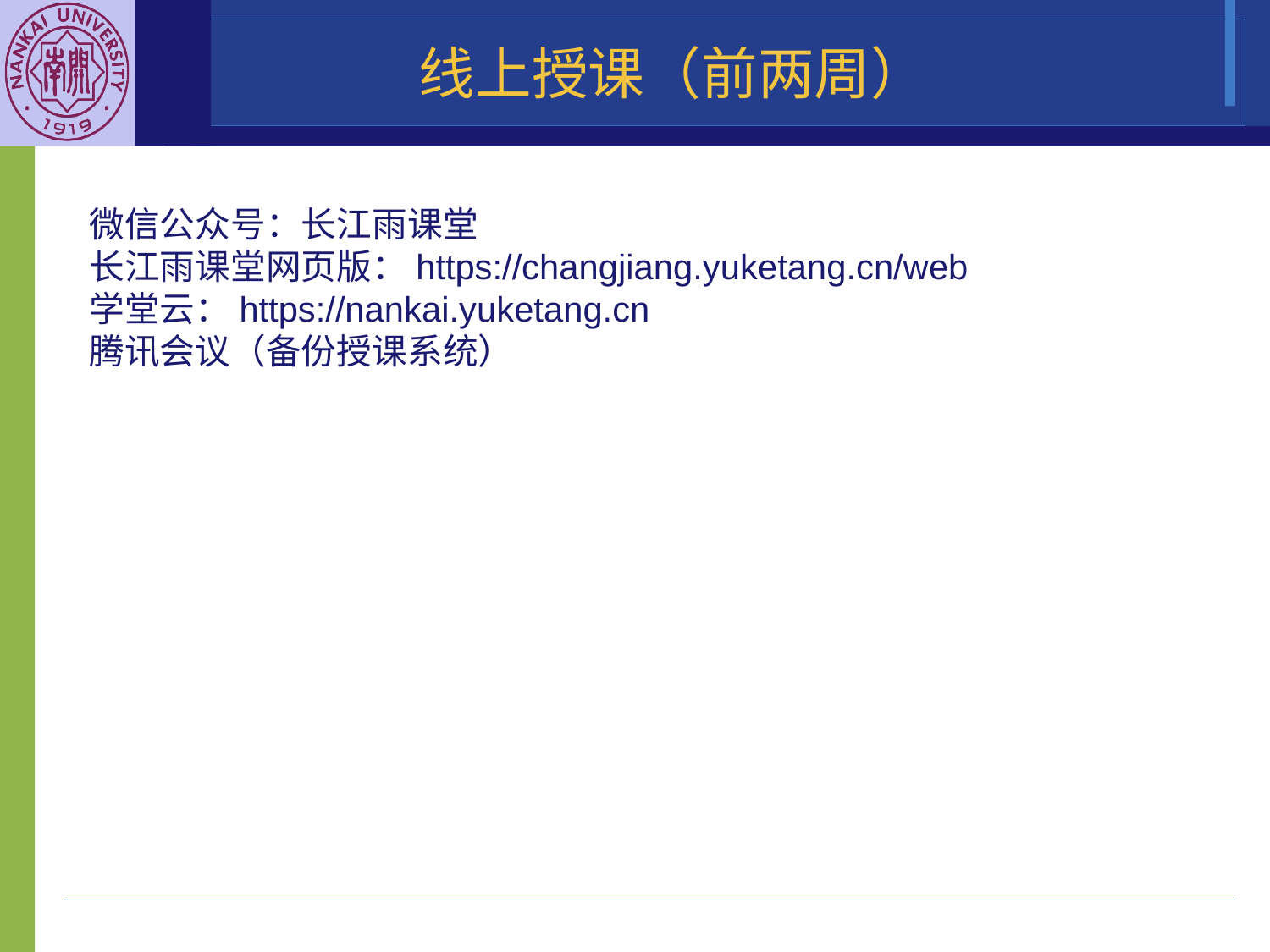

# 线上授课（前两周）
微信公众号：长江雨课堂
长江雨课堂网页版：https://changjiang.yuketang.cn/web
学堂云：https://nankai.yuketang.cn
腾讯会议（备份授课系统）
3